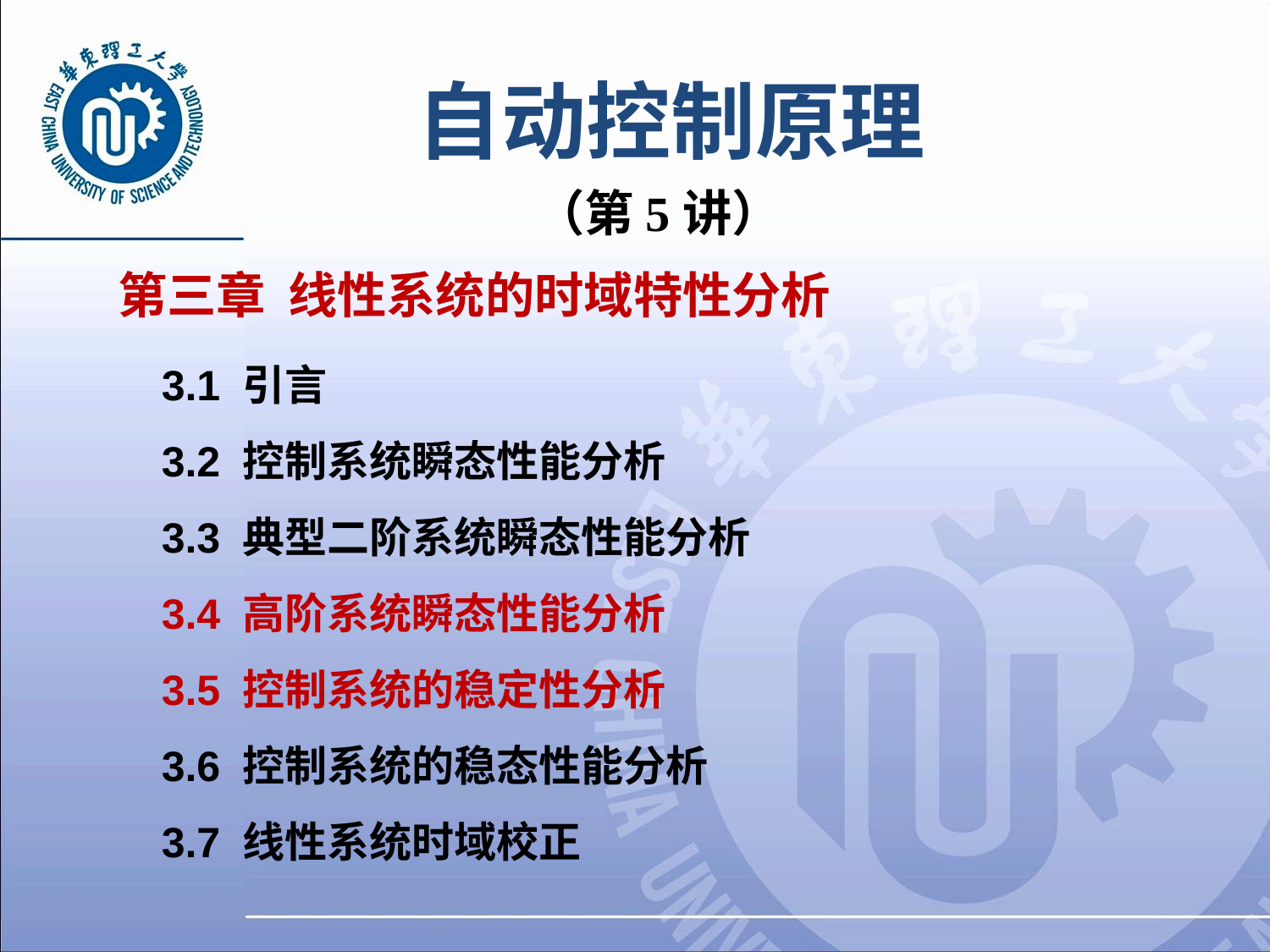

# 自动控制原理
    （第5讲）
第三章  线性系统的时域特性分析

3.1 引言
3.2 控制系统瞬态性能分析
3.3 典型二阶系统瞬态性能分析
3.4 高阶系统瞬态性能分析
3.5 控制系统的稳定性分析
3.6 控制系统的稳态性能分析
3.7 线性系统时域校正